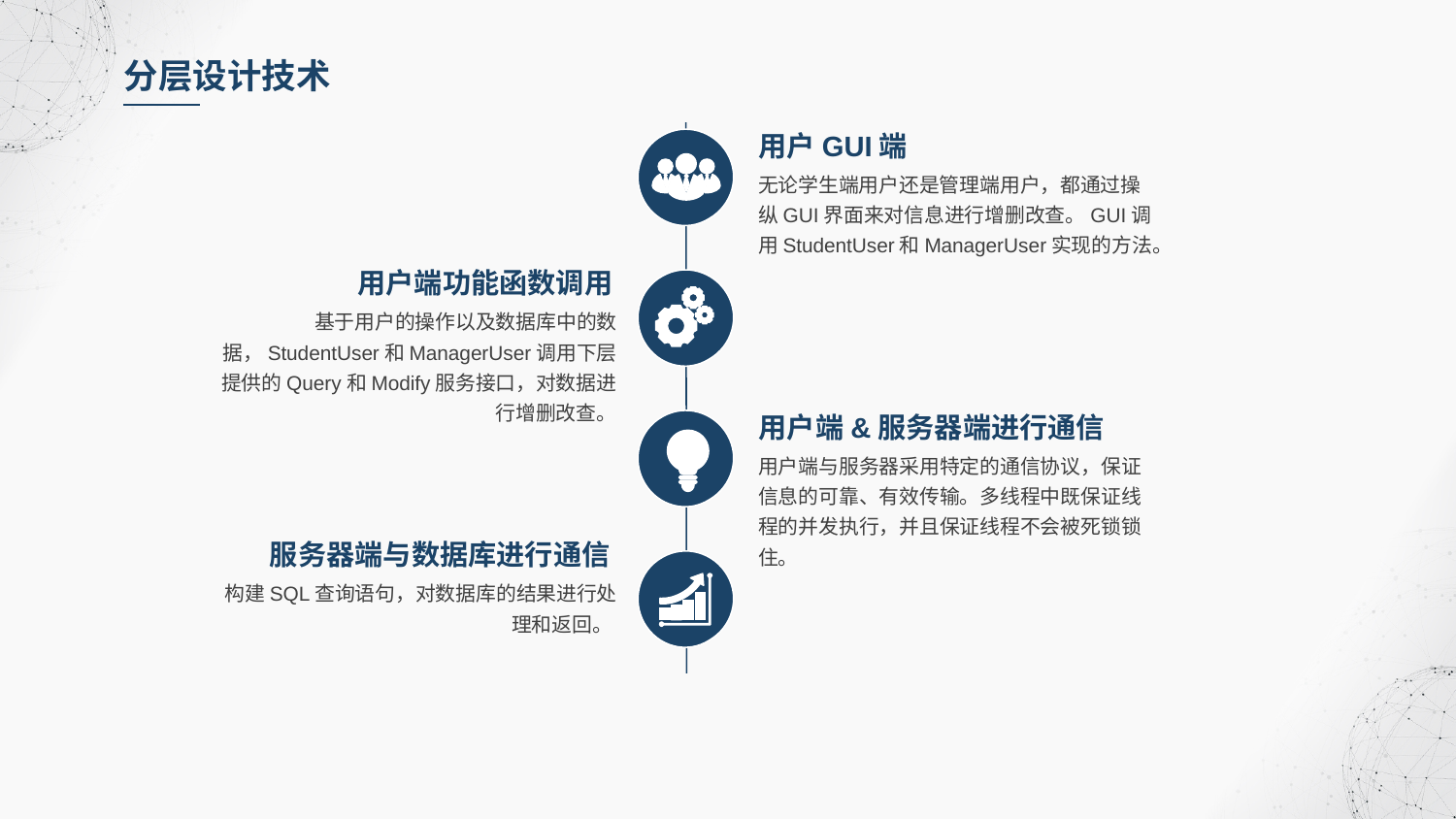

分层设计技术

用户GUI端
无论学生端用户还是管理端用户，都通过操纵GUI界面来对信息进行增删改查。GUI调用StudentUser和ManagerUser实现的方法。
用户端功能函数调用
基于用户的操作以及数据库中的数据，StudentUser和ManagerUser调用下层提供的Query和Modify服务接口，对数据进行增删改查。

用户端&服务器端进行通信
用户端与服务器采用特定的通信协议，保证信息的可靠、有效传输。多线程中既保证线程的并发执行，并且保证线程不会被死锁锁住。
服务器端与数据库进行通信
构建SQL查询语句，对数据库的结果进行处理和返回。